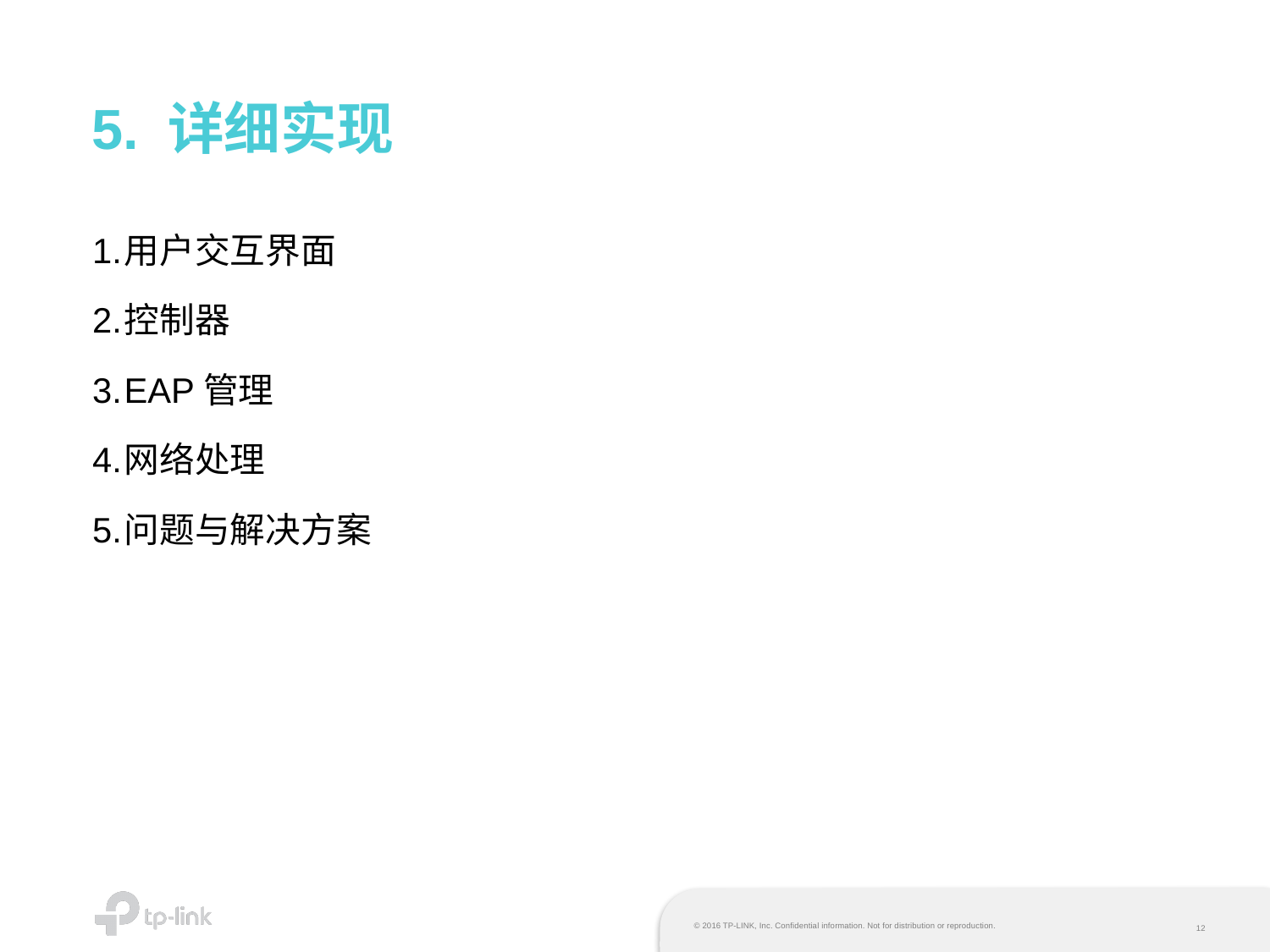

5. 详细实现
用户交互界面
控制器
EAP管理
网络处理
问题与解决方案